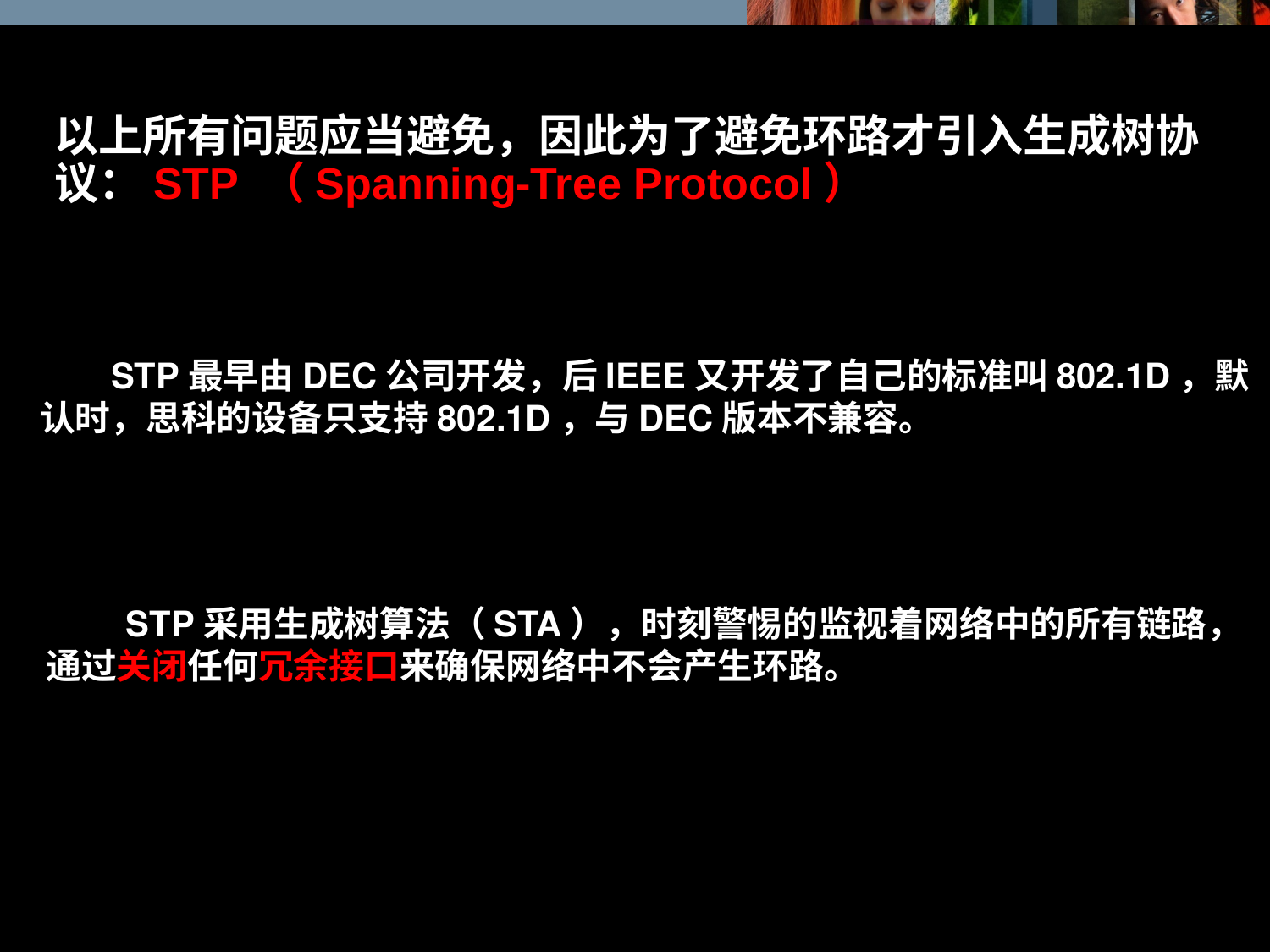

以上所有问题应当避免，因此为了避免环路才引入生成树协议：STP （Spanning-Tree Protocol）
        STP最早由DEC公司开发，后IEEE又开发了自己的标准叫802.1D，默
认时，思科的设备只支持802.1D，与DEC版本不兼容。
         STP采用生成树算法（STA），时刻警惕的监视着网络中的所有链路，
通过关闭任何冗余接口来确保网络中不会产生环路。